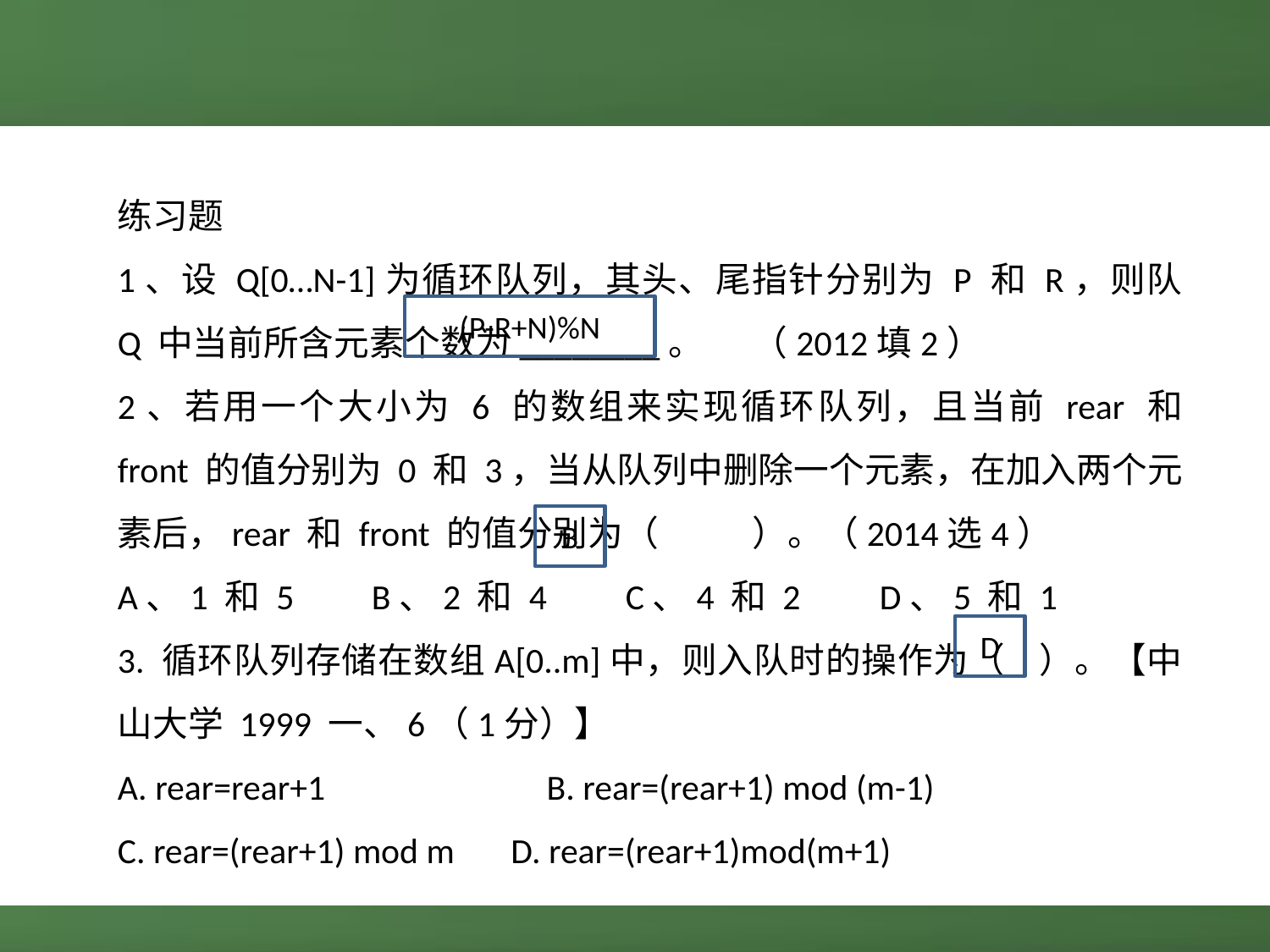

练习题
1、设 Q[0…N-1]为循环队列，其头、尾指针分别为 P 和 R，则队 Q 中当前所含元素个数为________。	（2012填2）
2、若用一个大小为 6 的数组来实现循环队列，且当前 rear 和 front 的值分别为 0 和 3，当从队列中删除一个元素，在加入两个元素后，rear 和 front 的值分别为（	）。（2014选4）
A、1 和 5	B、2 和 4	C、4 和 2	D、5 和 1
3. 循环队列存储在数组A[0..m]中，则入队时的操作为（    ）。【中山大学 1999 一、6（1分）】
A. rear=rear+1               	      B. rear=(rear+1) mod (m-1)
C. rear=(rear+1) mod m       D. rear=(rear+1)mod(m+1)
(P-R+N)%N
B
D